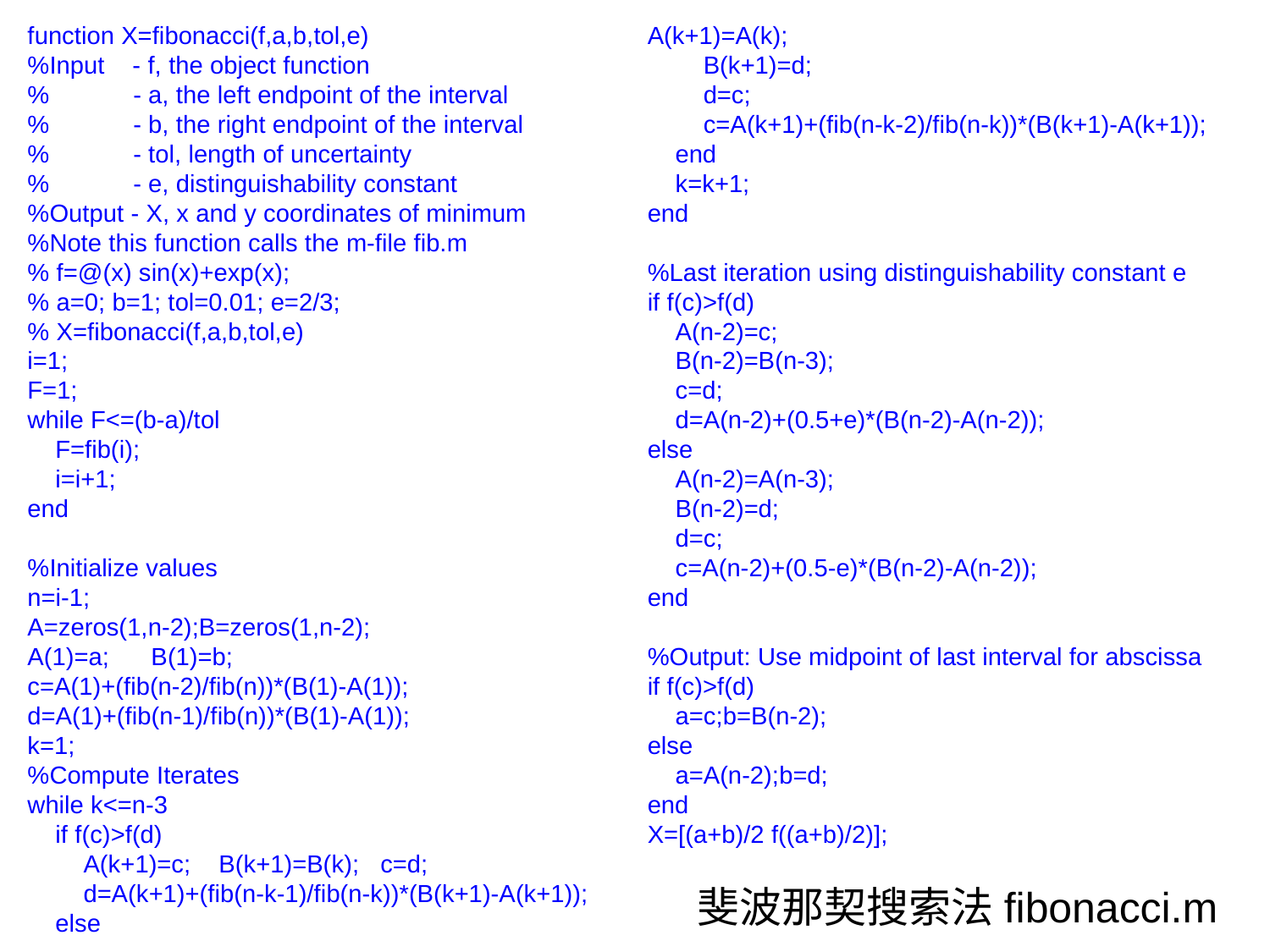

function X=fibonacci(f,a,b,tol,e)
%Input    - f, the object function
%            - a, the left endpoint of the interval
%            - b, the right endpoint of the interval
%            - tol, length of uncertainty
%            - e, distinguishability constant
%Output - X, x and y coordinates of minimum
%Note this function calls the m-file fib.m
% f=@(x) sin(x)+exp(x);
% a=0; b=1; tol=0.01; e=2/3;
% X=fibonacci(f,a,b,tol,e)
i=1;
F=1;
while F<=(b-a)/tol
    F=fib(i);
    i=i+1;
end

%Initialize values
n=i-1;
A=zeros(1,n-2);B=zeros(1,n-2);
A(1)=a;      B(1)=b;
c=A(1)+(fib(n-2)/fib(n))*(B(1)-A(1));
d=A(1)+(fib(n-1)/fib(n))*(B(1)-A(1));
k=1;
%Compute Iterates
while k<=n-3
    if f(c)>f(d)
        A(k+1)=c;    B(k+1)=B(k);   c=d;
        d=A(k+1)+(fib(n-k-1)/fib(n-k))*(B(k+1)-A(k+1));
    else
A(k+1)=A(k);
        B(k+1)=d;
        d=c;
        c=A(k+1)+(fib(n-k-2)/fib(n-k))*(B(k+1)-A(k+1));
    end
    k=k+1;
end

%Last iteration using distinguishability constant e
if f(c)>f(d)
    A(n-2)=c;
    B(n-2)=B(n-3);
    c=d;
    d=A(n-2)+(0.5+e)*(B(n-2)-A(n-2));
else
    A(n-2)=A(n-3);
    B(n-2)=d;
    d=c;
    c=A(n-2)+(0.5-e)*(B(n-2)-A(n-2));
end

%Output: Use midpoint of last interval for abscissa
if f(c)>f(d)
    a=c;b=B(n-2);
else
    a=A(n-2);b=d;
end
X=[(a+b)/2 f((a+b)/2)];
斐波那契搜索法fibonacci.m